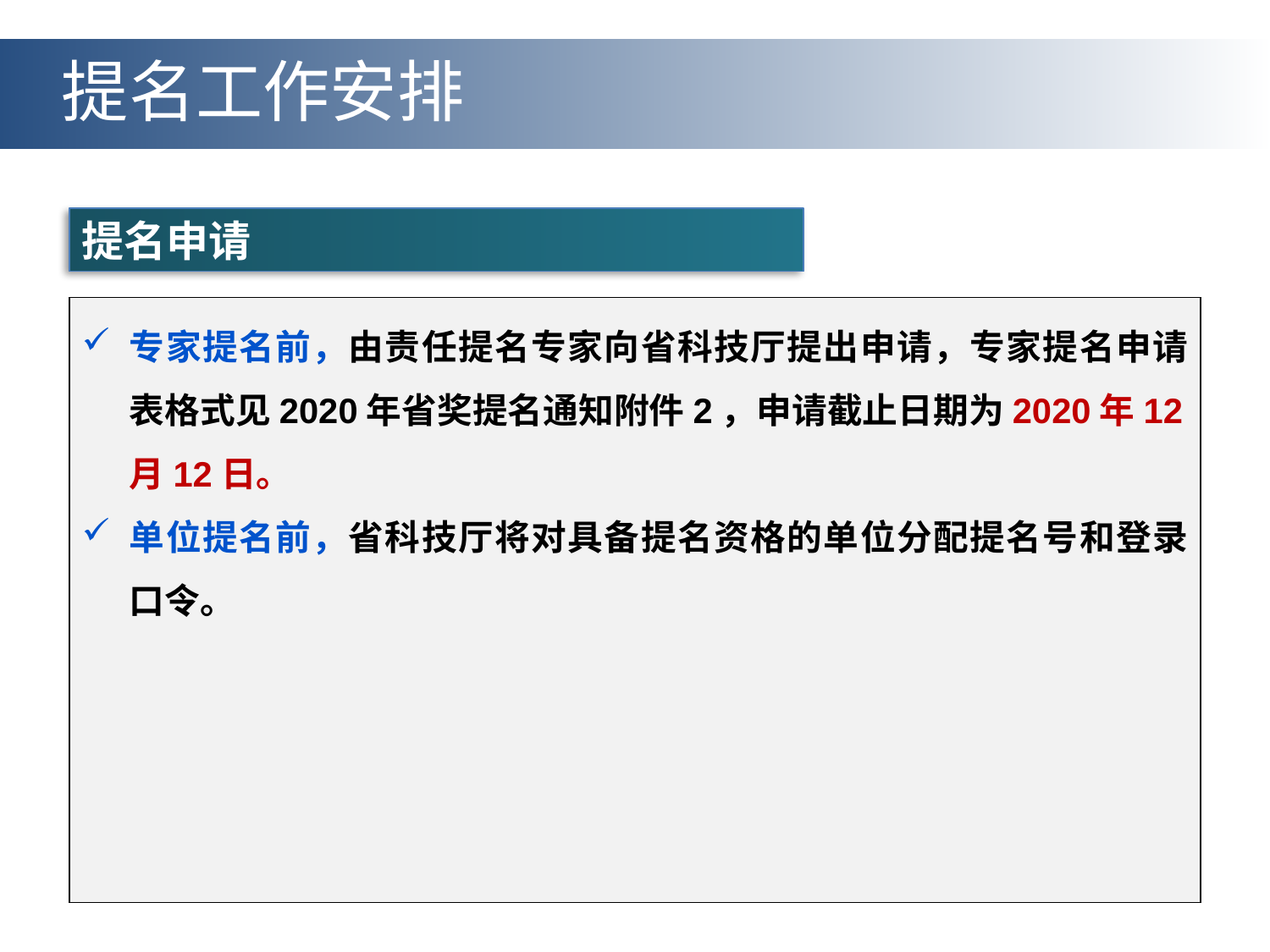

提名工作安排

提名申请
专家提名前，由责任提名专家向省科技厅提出申请，专家提名申请表格式见2020年省奖提名通知附件2，申请截止日期为2020年12月12日。
单位提名前，省科技厅将对具备提名资格的单位分配提名号和登录口令。